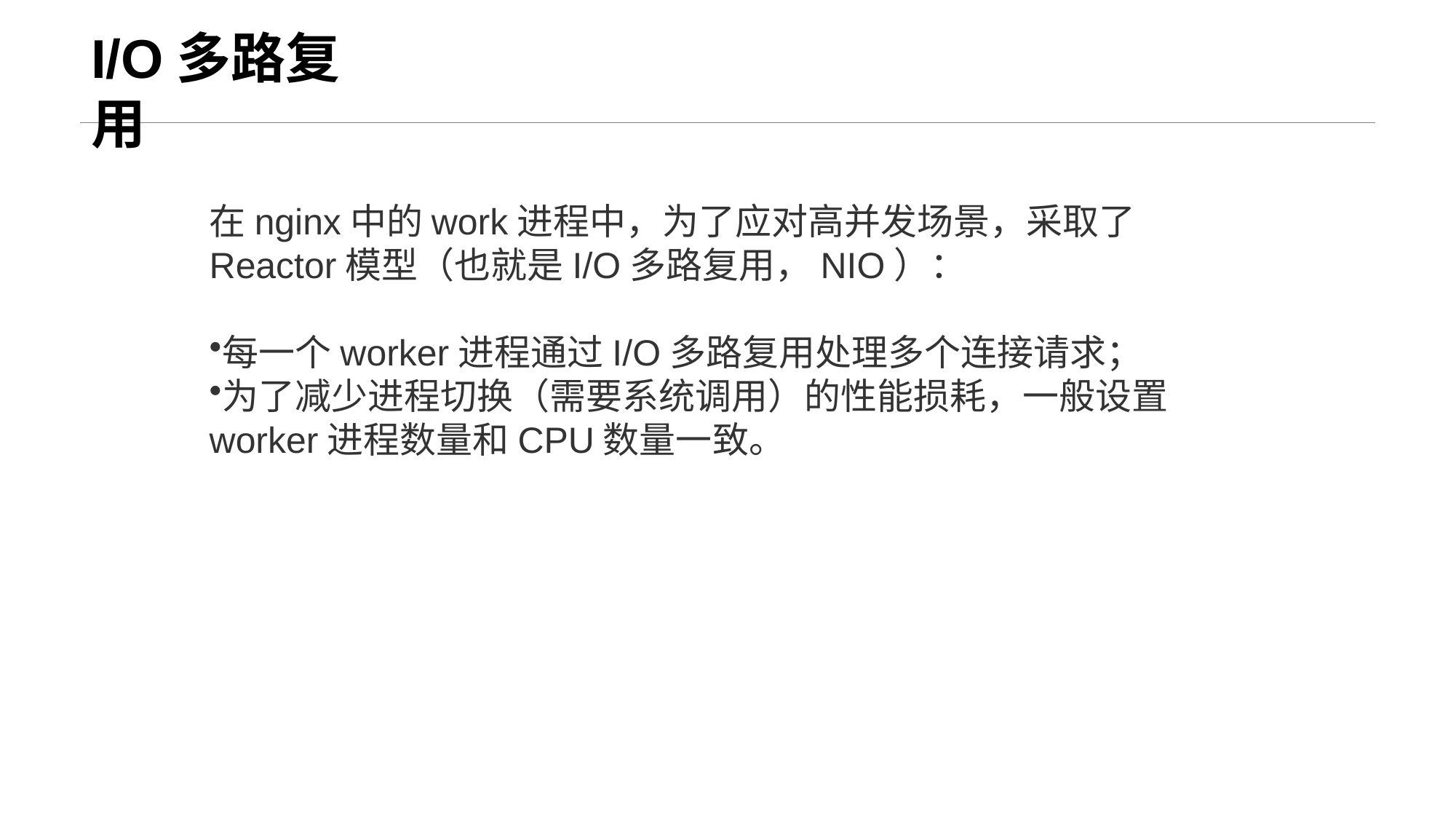

# I/O多路复用
在nginx中的work进程中，为了应对高并发场景，采取了Reactor模型（也就是I/O多路复用，NIO）：

每一个worker进程通过I/O多路复用处理多个连接请求；
为了减少进程切换（需要系统调用）的性能损耗，一般设置worker进程数量和CPU数量一致。